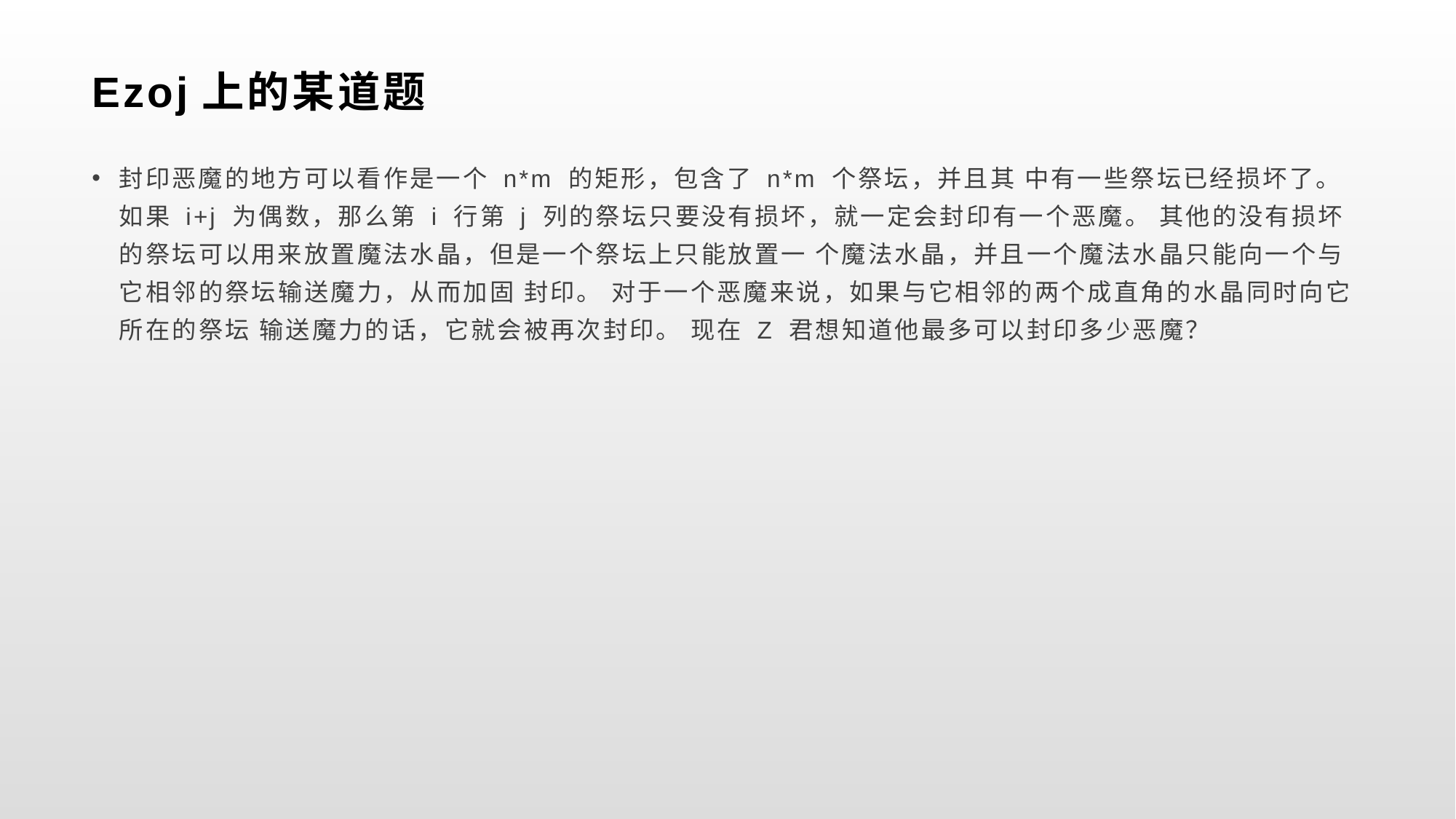

# Ezoj上的某道题
封印恶魔的地方可以看作是一个 n*m 的矩形，包含了 n*m 个祭坛，并且其 中有一些祭坛已经损坏了。如果 i+j 为偶数，那么第 i 行第 j 列的祭坛只要没有损坏，就一定会封印有一个恶魔。 其他的没有损坏的祭坛可以用来放置魔法水晶，但是一个祭坛上只能放置一 个魔法水晶，并且一个魔法水晶只能向一个与它相邻的祭坛输送魔力，从而加固 封印。 对于一个恶魔来说，如果与它相邻的两个成直角的水晶同时向它所在的祭坛 输送魔力的话，它就会被再次封印。 现在 Z 君想知道他最多可以封印多少恶魔？